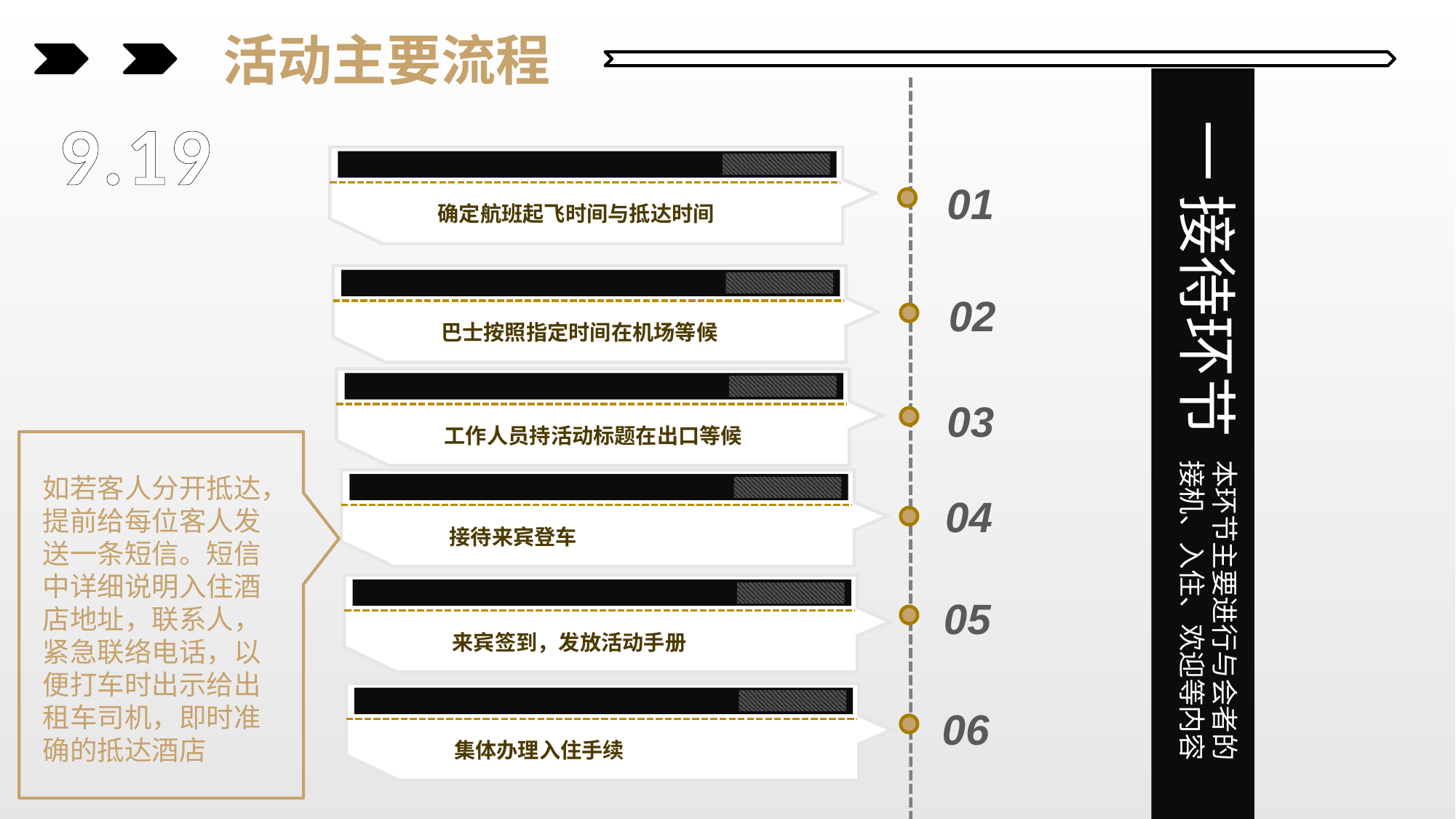

活动主要流程

9.19
一 接待环节

01

确定航班起飞时间与抵达时间

02

巴士按照指定时间在机场等候

03

工作人员持活动标题在出口等候
如若客人分开抵达，提前给每位客人发送一条短信。短信中详细说明入住酒店地址，联系人，紧急联络电话，以便打车时出示给出租车司机，即时准确的抵达酒店

本环节主要进行与会者的接机、入住、欢迎等内容
04

接待来宾登车
05

来宾签到，发放活动手册
06

集体办理入住手续
23